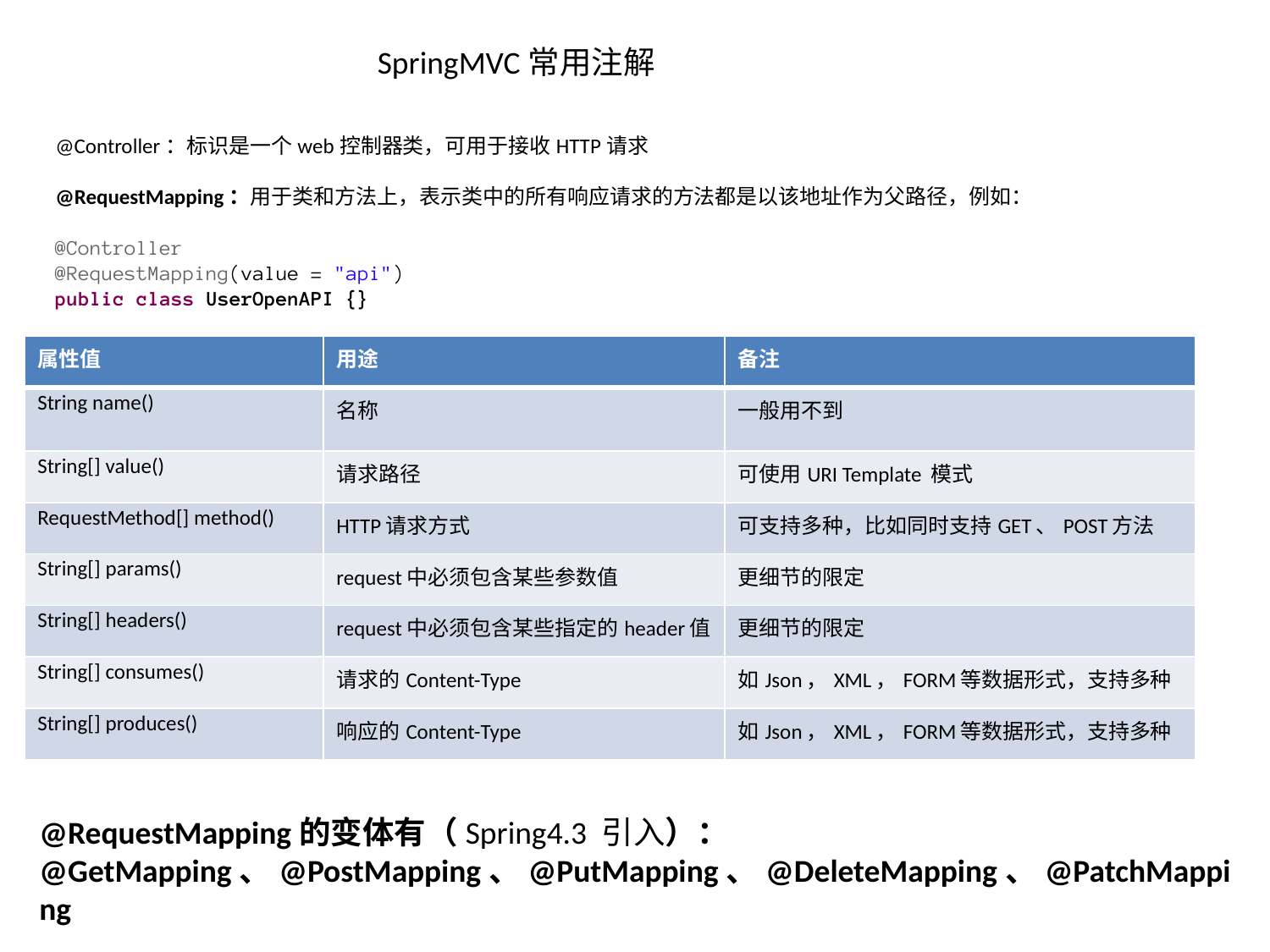

SpringMVC常用注解
@Controller：标识是一个web控制器类，可用于接收HTTP请求
@RequestMapping：用于类和方法上，表示类中的所有响应请求的方法都是以该地址作为父路径，例如：

@Controller
@RequestMapping(value = "api")
public class UserOpenAPI {}
| 属性值 | 用途 | 备注 |
| --- | --- | --- |
| String name() | 名称 | 一般用不到 |
| String[] value() | 请求路径 | 可使用URI Template 模式 |
| RequestMethod[] method() | HTTP请求方式 | 可支持多种，比如同时支持GET、POST方法 |
| String[] params() | request中必须包含某些参数值 | 更细节的限定 |
| String[] headers() | request中必须包含某些指定的header值 | 更细节的限定 |
| String[] consumes() | 请求的Content-Type | 如Json，XML，FORM等数据形式，支持多种 |
| String[] produces() | 响应的Content-Type | 如Json，XML，FORM等数据形式，支持多种 |
@RequestMapping的变体有（Spring4.3 引入）：
@GetMapping、@PostMapping、@PutMapping、@DeleteMapping、@PatchMapping